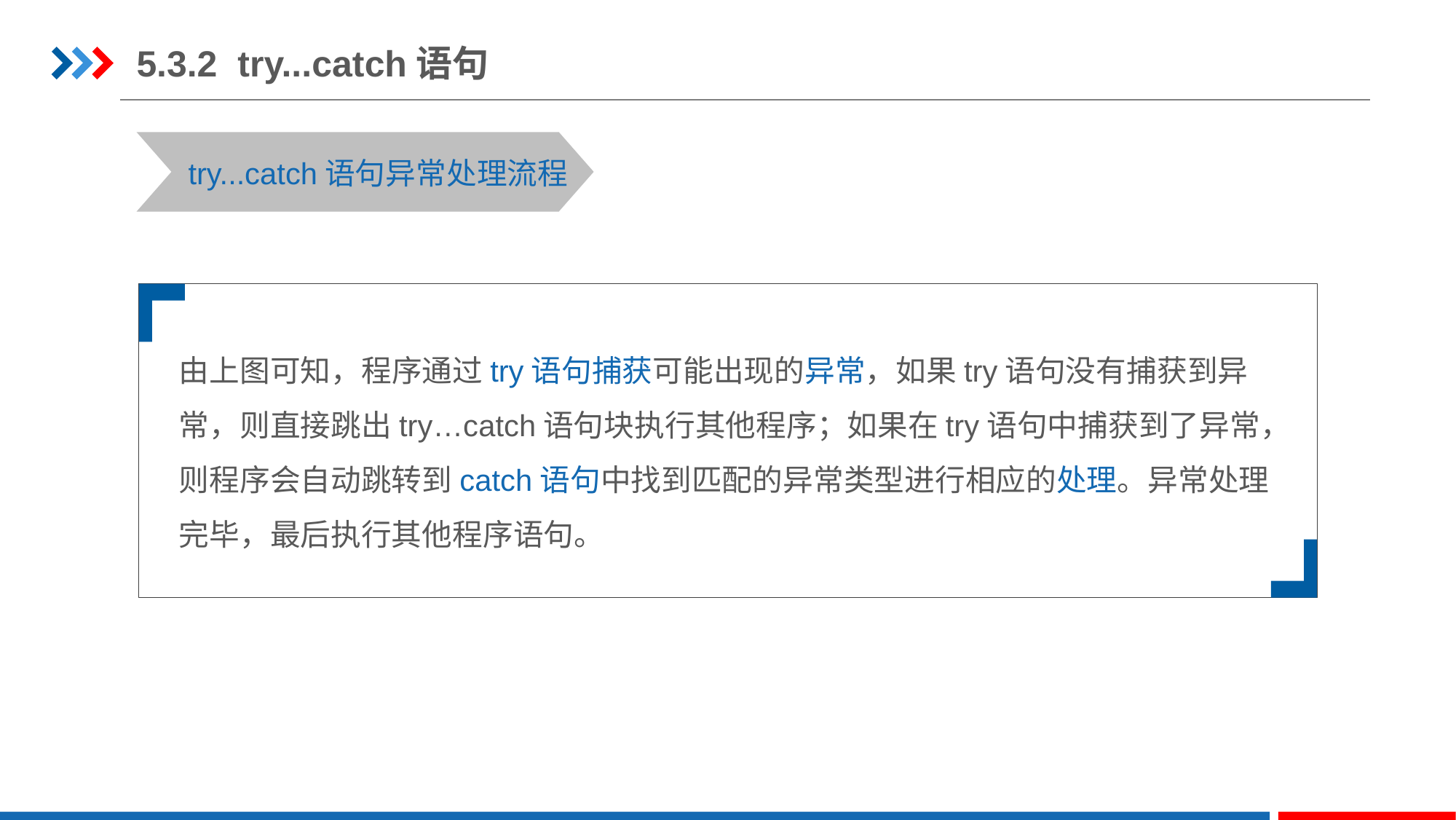

5.3.2  try...catch语句

try...catch语句异常处理流程

由上图可知，程序通过try语句捕获可能出现的异常，如果try语句没有捕获到异常，则直接跳出try…catch语句块执行其他程序；如果在try语句中捕获到了异常，则程序会自动跳转到catch语句中找到匹配的异常类型进行相应的处理。异常处理完毕，最后执行其他程序语句。